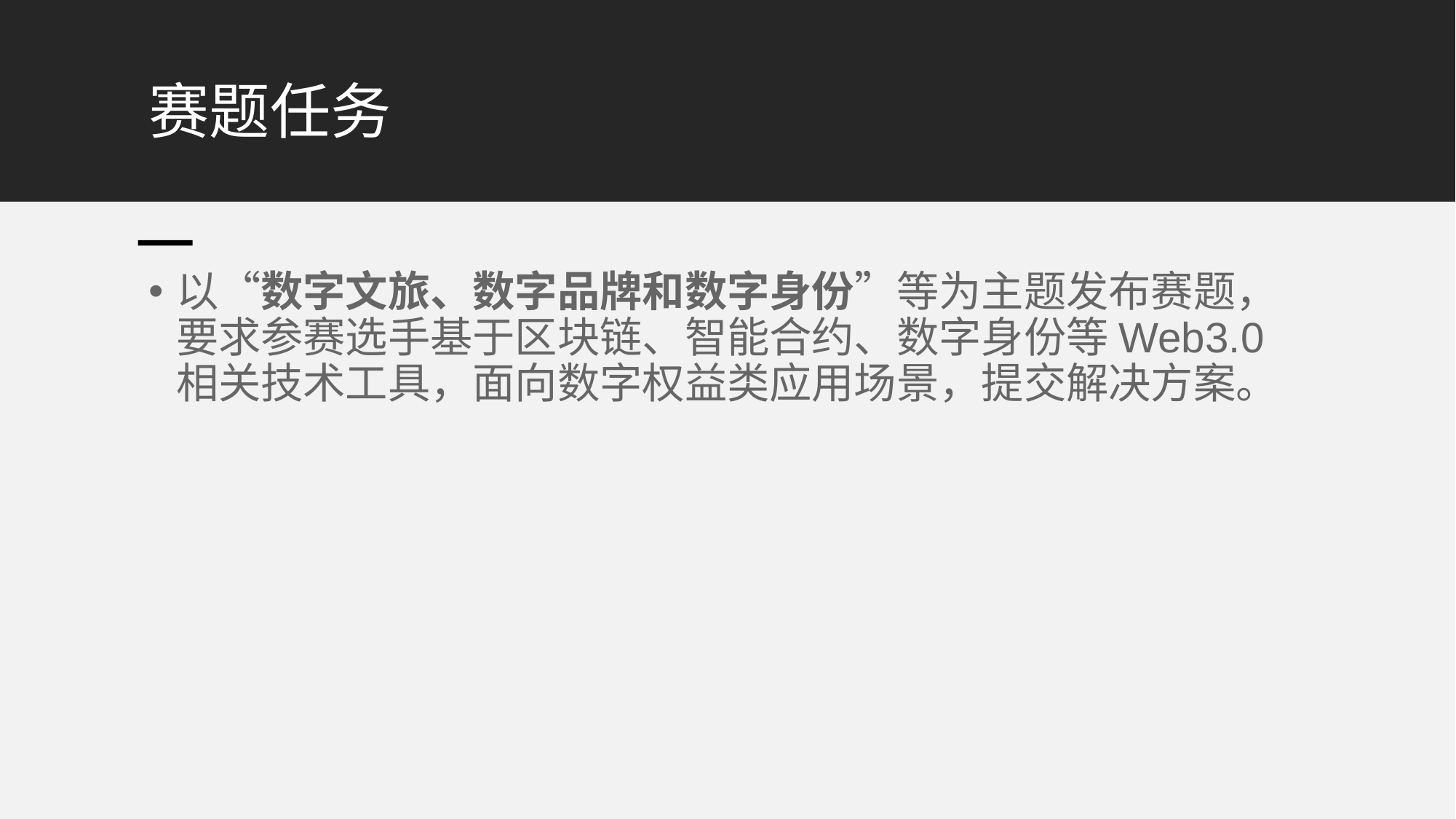

# 赛题任务

以“数字文旅、数字品牌和数字身份”等为主题发布赛题，要求参赛选手基于区块链、智能合约、数字身份等Web3.0相关技术工具，面向数字权益类应用场景，提交解决方案。